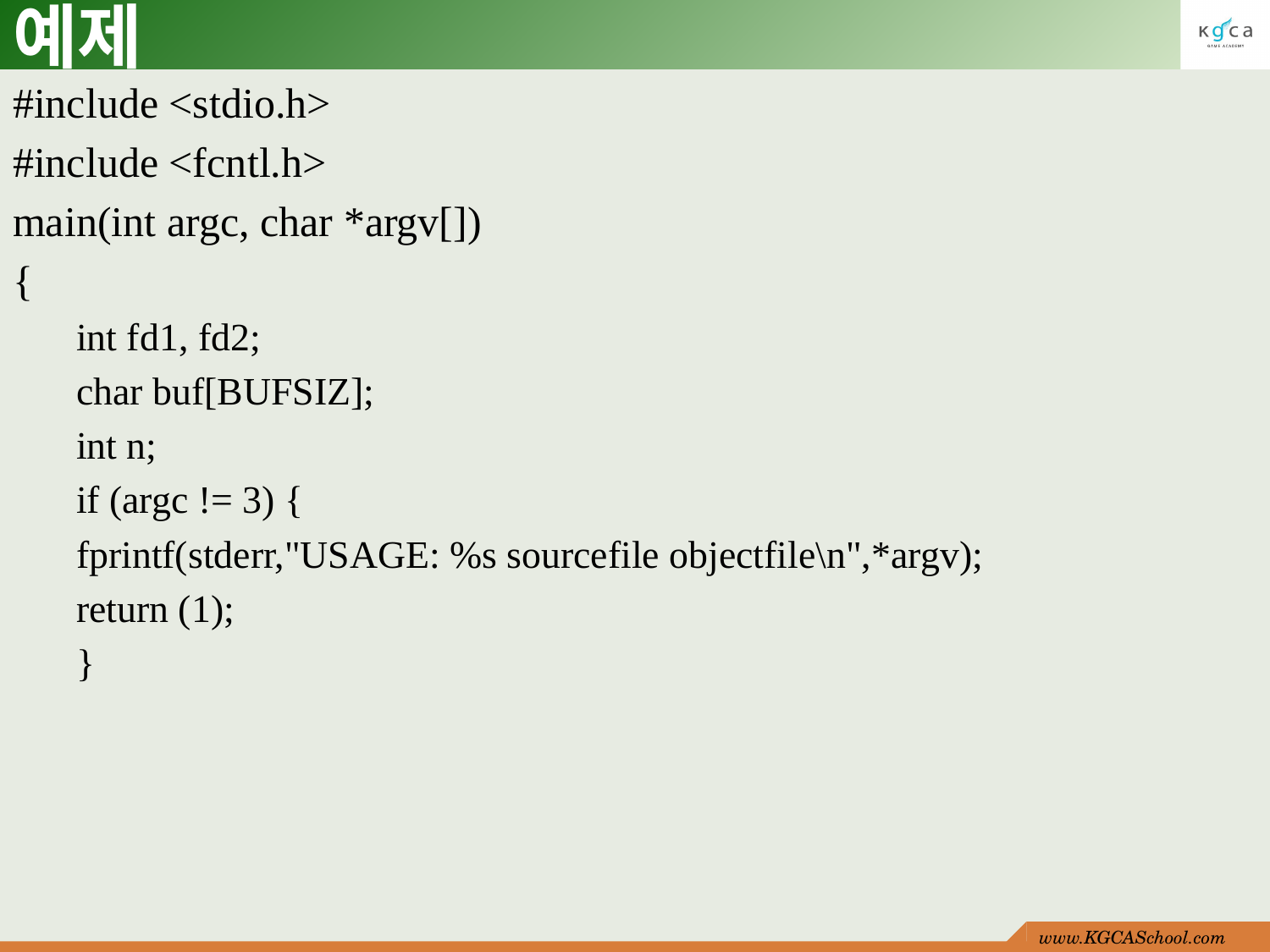

# 예제
#include <stdio.h>
#include <fcntl.h>
main(int argc, char *argv[])
{
int fd1, fd2;
char buf[BUFSIZ];
int n;
if (argc != 3) {
fprintf(stderr,"USAGE: %s sourcefile objectfile\n",*argv);
return (1);
}